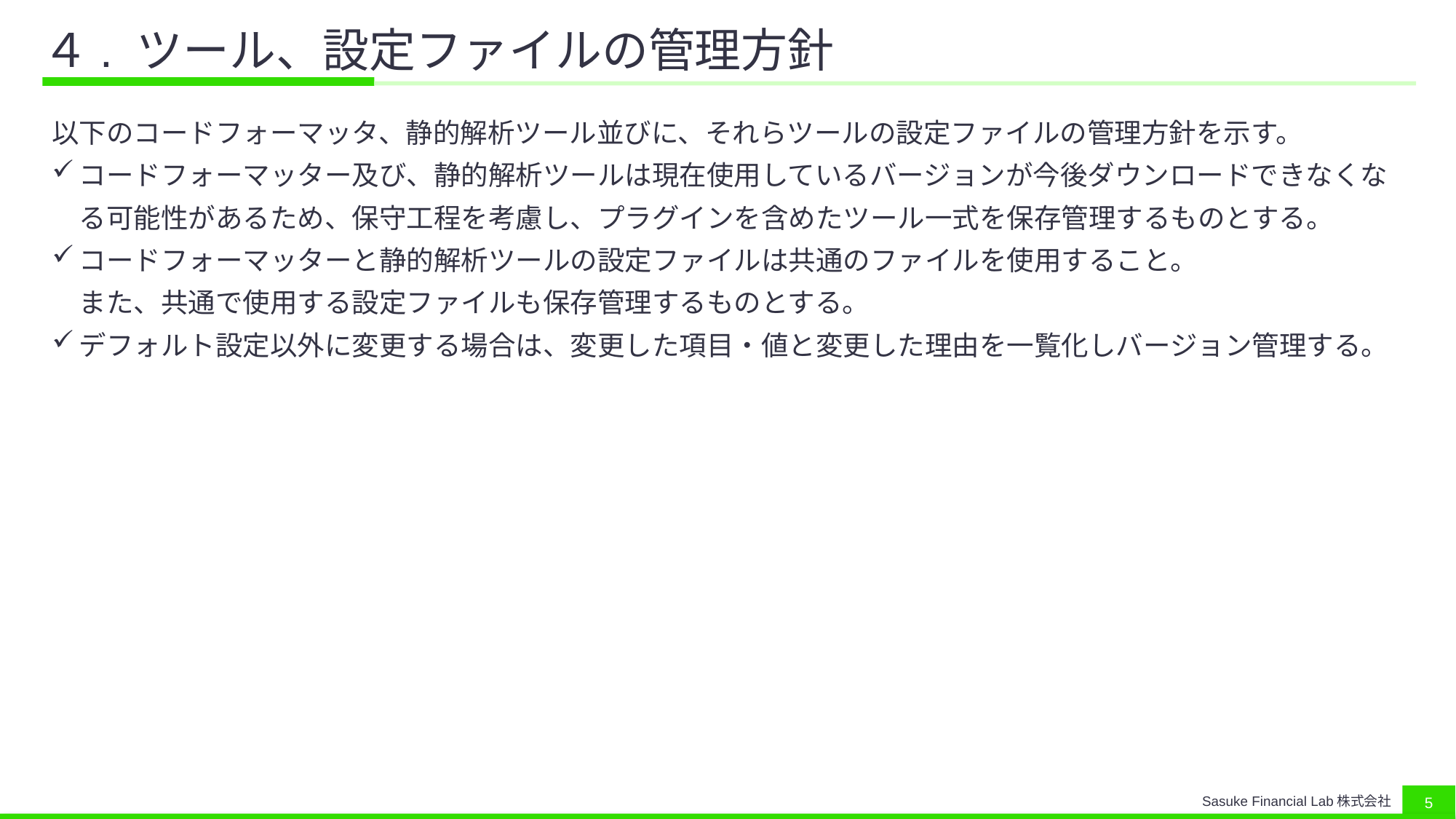

# ４. ツール、設定ファイルの管理方針
以下のコードフォーマッタ、静的解析ツール並びに、それらツールの設定ファイルの管理方針を示す。
コードフォーマッター及び、静的解析ツールは現在使用しているバージョンが今後ダウンロードできなくなる可能性があるため、保守工程を考慮し、プラグインを含めたツール一式を保存管理するものとする。
コードフォーマッターと静的解析ツールの設定ファイルは共通のファイルを使用すること。
また、共通で使用する設定ファイルも保存管理するものとする。
デフォルト設定以外に変更する場合は、変更した項目・値と変更した理由を一覧化しバージョン管理する。
5
Sasuke Financial Lab株式会社